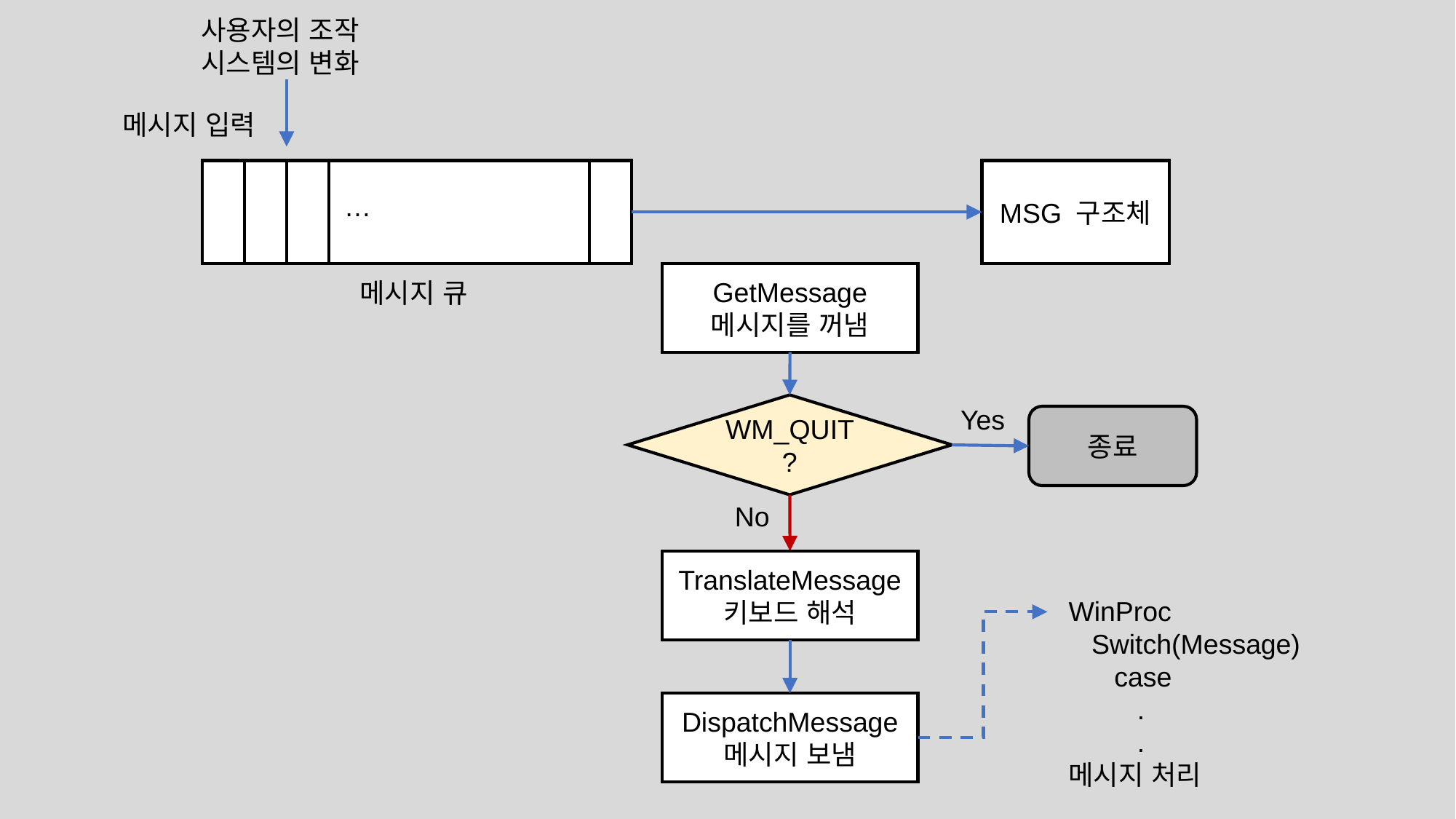

사용자의 조작
시스템의 변화
메시지 입력

MSG 구조체
…
GetMessage
메시지를 꺼냄
메시지 큐
WM_QUIT ?
Yes
종료
No
TranslateMessage
키보드 해석
WinProc
   Switch(Message)
      case
         .
         .
메시지 처리
DispatchMessage
메시지 보냄